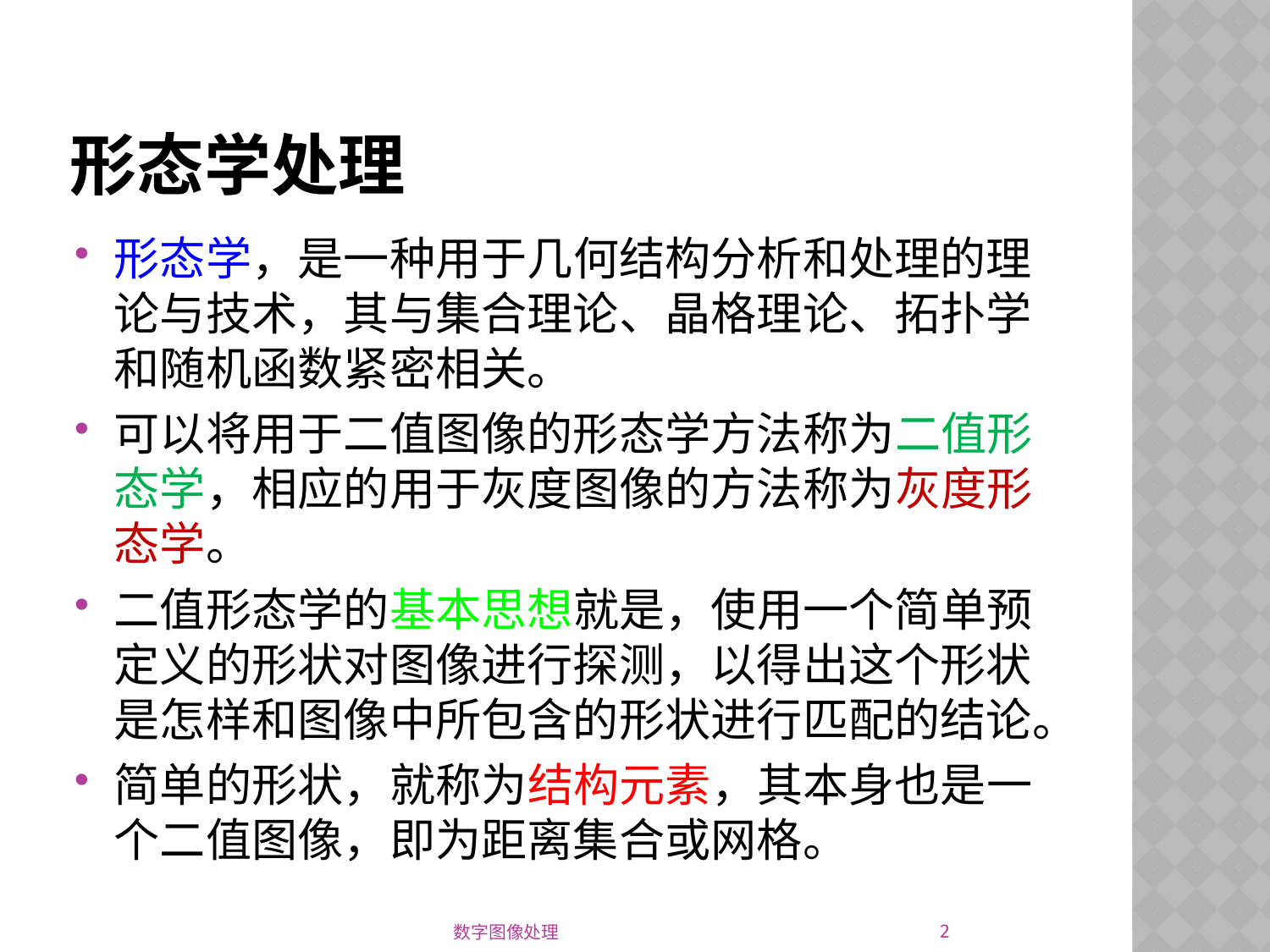

# 形态学处理
形态学，是一种用于几何结构分析和处理的理论与技术，其与集合理论、晶格理论、拓扑学和随机函数紧密相关。
可以将用于二值图像的形态学方法称为二值形态学，相应的用于灰度图像的方法称为灰度形态学。
二值形态学的基本思想就是，使用一个简单预定义的形状对图像进行探测，以得出这个形状是怎样和图像中所包含的形状进行匹配的结论。
简单的形状，就称为结构元素，其本身也是一个二值图像，即为距离集合或网格。
2
数字图像处理